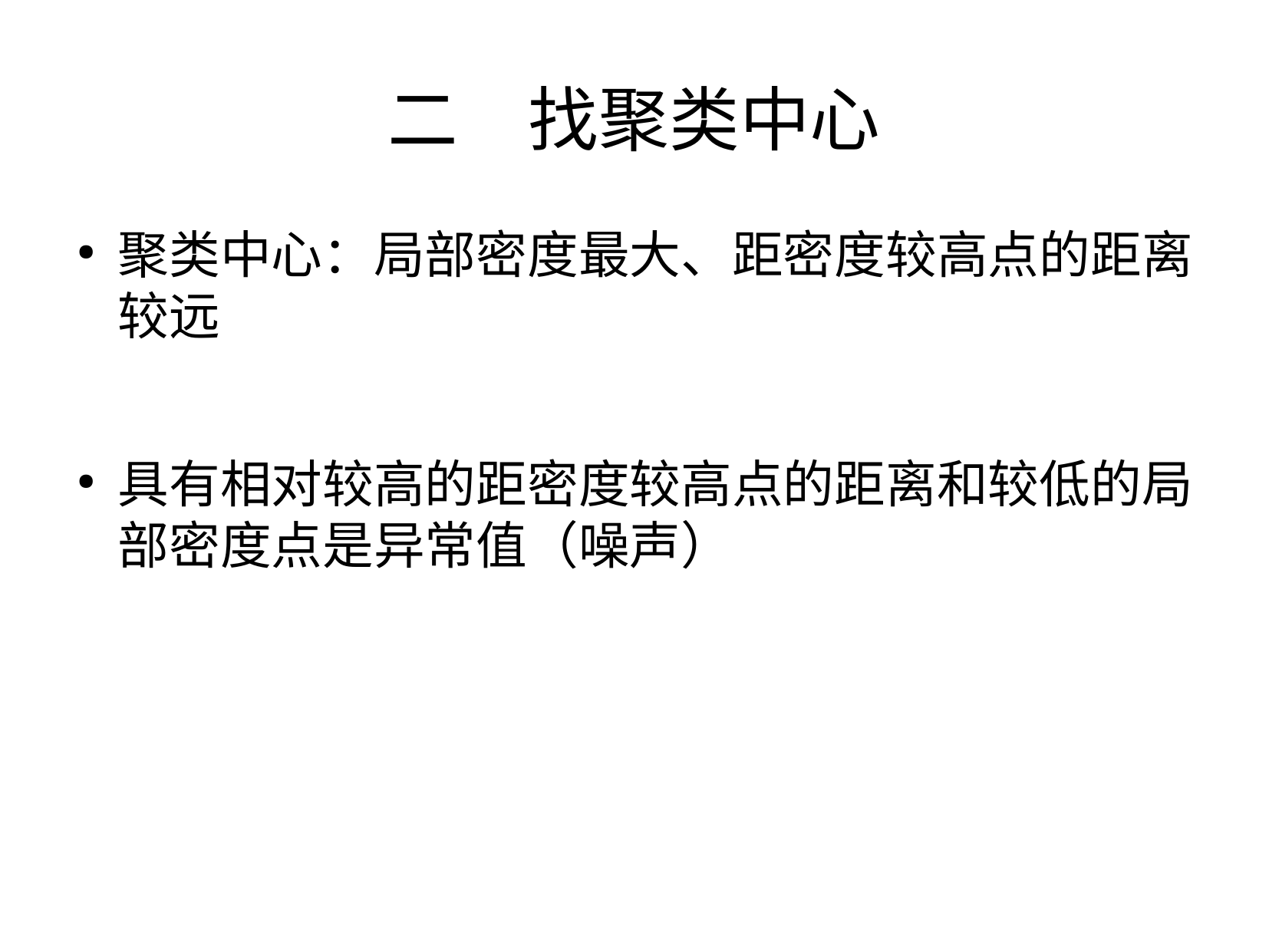

二　找聚类中心
聚类中心：局部密度最大、距密度较高点的距离较远

具有相对较高的距密度较高点的距离和较低的局部密度点是异常值（噪声）